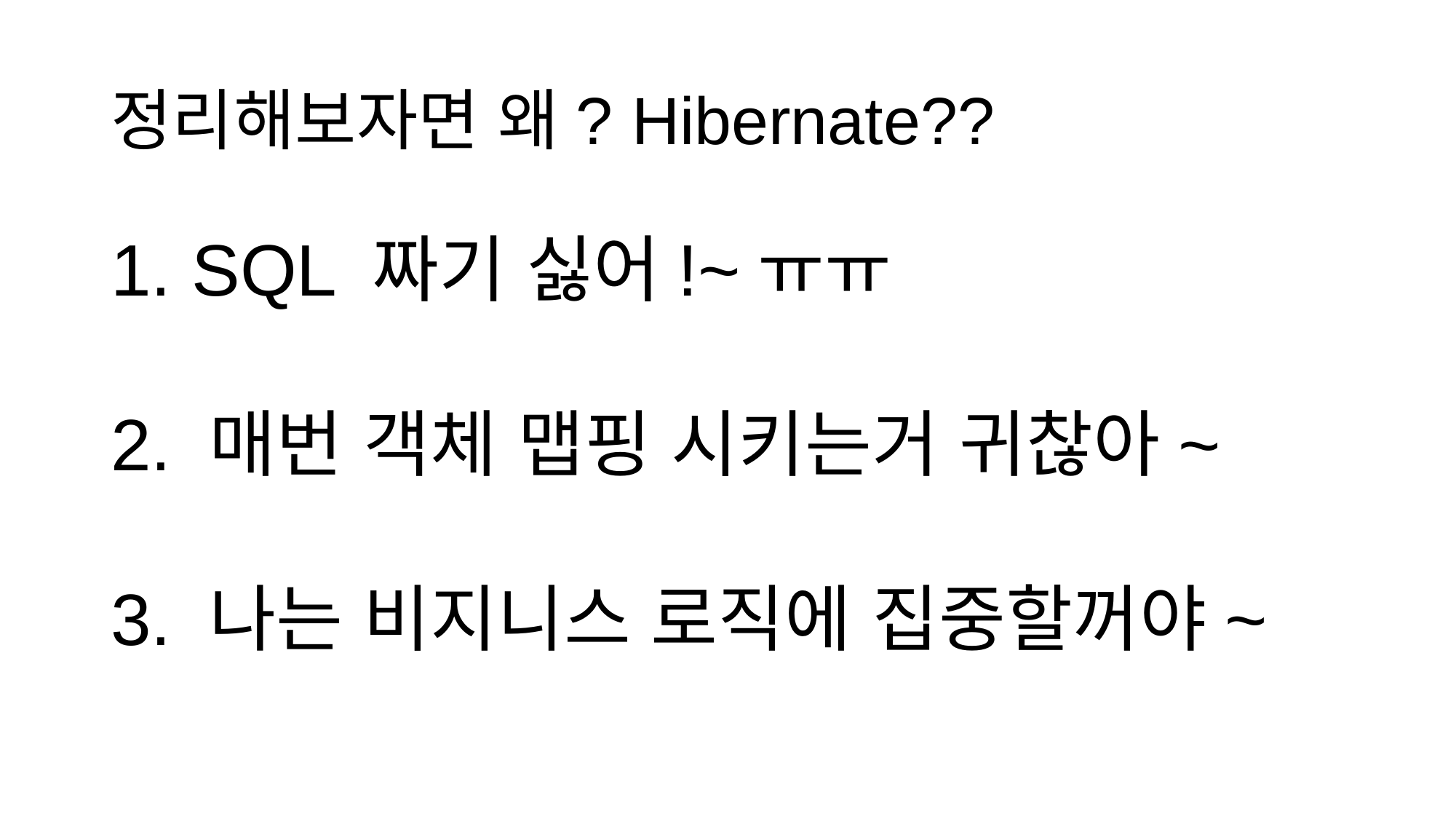

# 정리해보자면 왜? Hibernate??
1. SQL 짜기 싫어!~ㅠㅠ

2. 매번 객체 맵핑 시키는거 귀찮아~

3. 나는 비지니스 로직에 집중할꺼야~